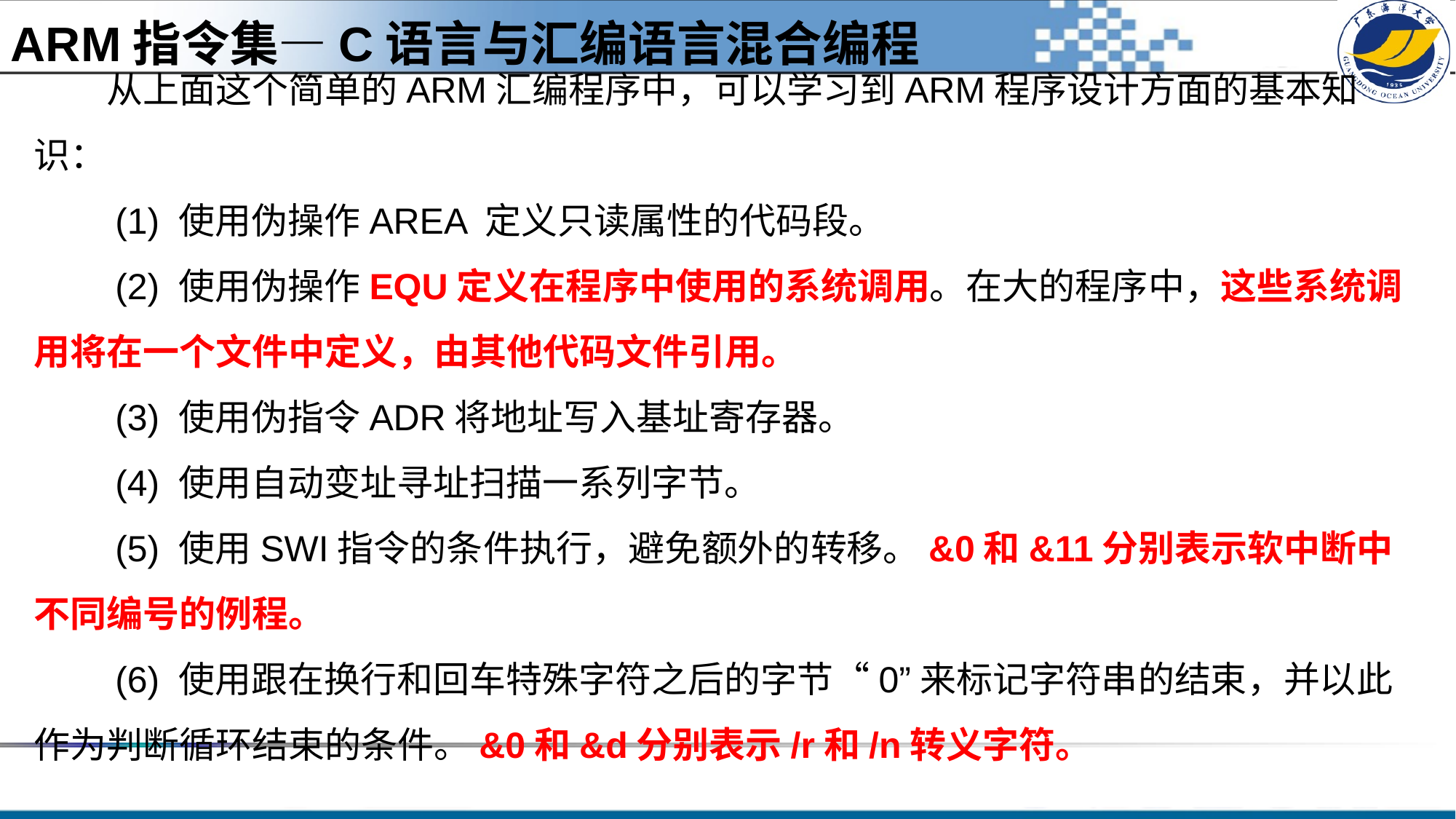

ARM指令集—C语言与汇编语言混合编程
# 从上面这个简单的ARM汇编程序中，可以学习到ARM程序设计方面的基本知识： 　　(1) 使用伪操作AREA 定义只读属性的代码段。 　　(2) 使用伪操作EQU定义在程序中使用的系统调用。在大的程序中，这些系统调用将在一个文件中定义，由其他代码文件引用。 　　(3) 使用伪指令ADR将地址写入基址寄存器。 　　(4) 使用自动变址寻址扫描一系列字节。 　　(5) 使用SWI指令的条件执行，避免额外的转移。&0和&11分别表示软中断中不同编号的例程。 　　(6) 使用跟在换行和回车特殊字符之后的字节“0”来标记字符串的结束，并以此作为判断循环结束的条件。&0和&d分别表示/r和/n转义字符。